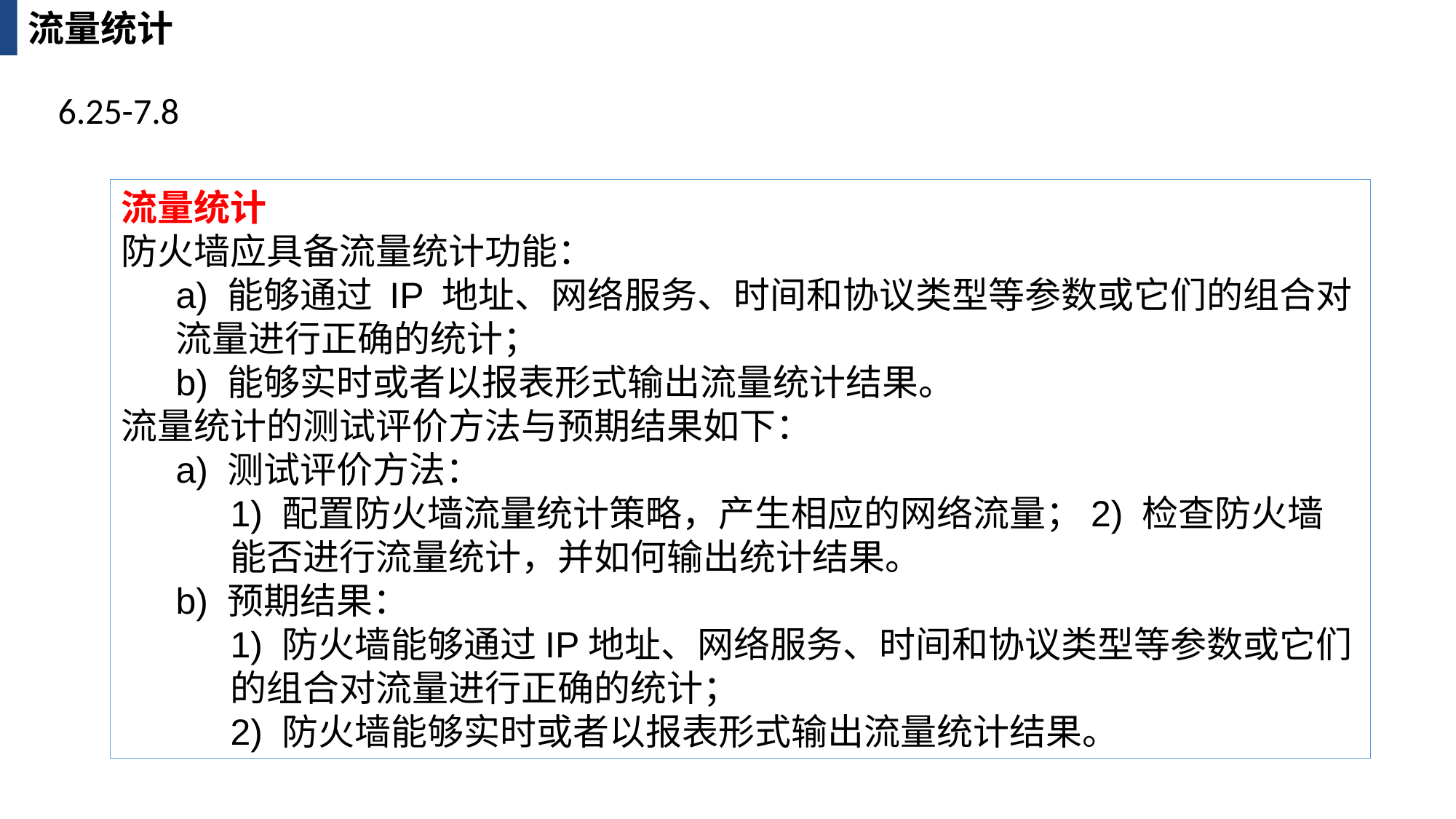

流量统计
6.25-7.8
流量统计
防火墙应具备流量统计功能：
a) 能够通过 IP 地址、网络服务、时间和协议类型等参数或它们的组合对流量进行正确的统计；
b) 能够实时或者以报表形式输出流量统计结果。
流量统计的测试评价方法与预期结果如下：
a) 测试评价方法：
1) 配置防火墙流量统计策略，产生相应的网络流量；2) 检查防火墙能否进行流量统计，并如何输出统计结果。
b) 预期结果：
1) 防火墙能够通过IP地址、网络服务、时间和协议类型等参数或它们的组合对流量进行正确的统计；
2) 防火墙能够实时或者以报表形式输出流量统计结果。